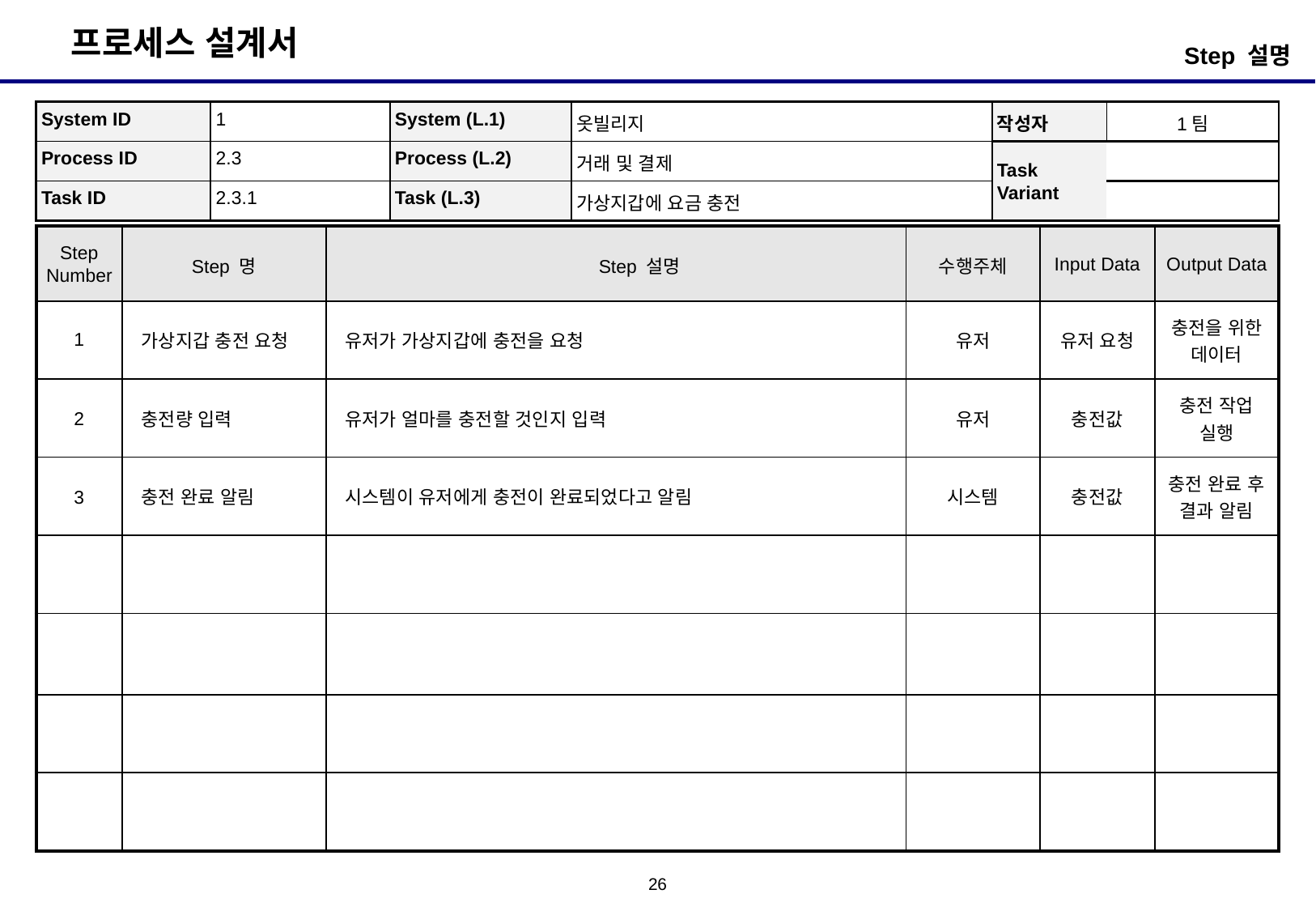

Step 설명
| System ID | 1 | System (L.1) | 옷빌리지 | 작성자 | 1팀 |
| --- | --- | --- | --- | --- | --- |
| Process ID | 2.3 | Process (L.2) | 거래 및 결제 | Task Variant |  |
| Task ID | 2.3.1 | Task (L.3) | 가상지갑에 요금 충전 |  |  |
| Step Number | Step 명 | Step 설명 | 수행주체 | Input Data | Output Data |
| --- | --- | --- | --- | --- | --- |
| 1 | 가상지갑 충전 요청 | 유저가 가상지갑에 충전을 요청 | 유저 | 유저 요청 | 충전을 위한 데이터 |
| 2 | 충전량 입력 | 유저가 얼마를 충전할 것인지 입력 | 유저 | 충전값 | 충전 작업 실행 |
| 3 | 충전 완료 알림 | 시스템이 유저에게 충전이 완료되었다고 알림 | 시스템 | 충전값 | 충전 완료 후 결과 알림 |
|  |  |  |  |  |  |
|  |  |  |  |  |  |
|  |  |  |  |  |  |
|  |  |  |  |  |  |